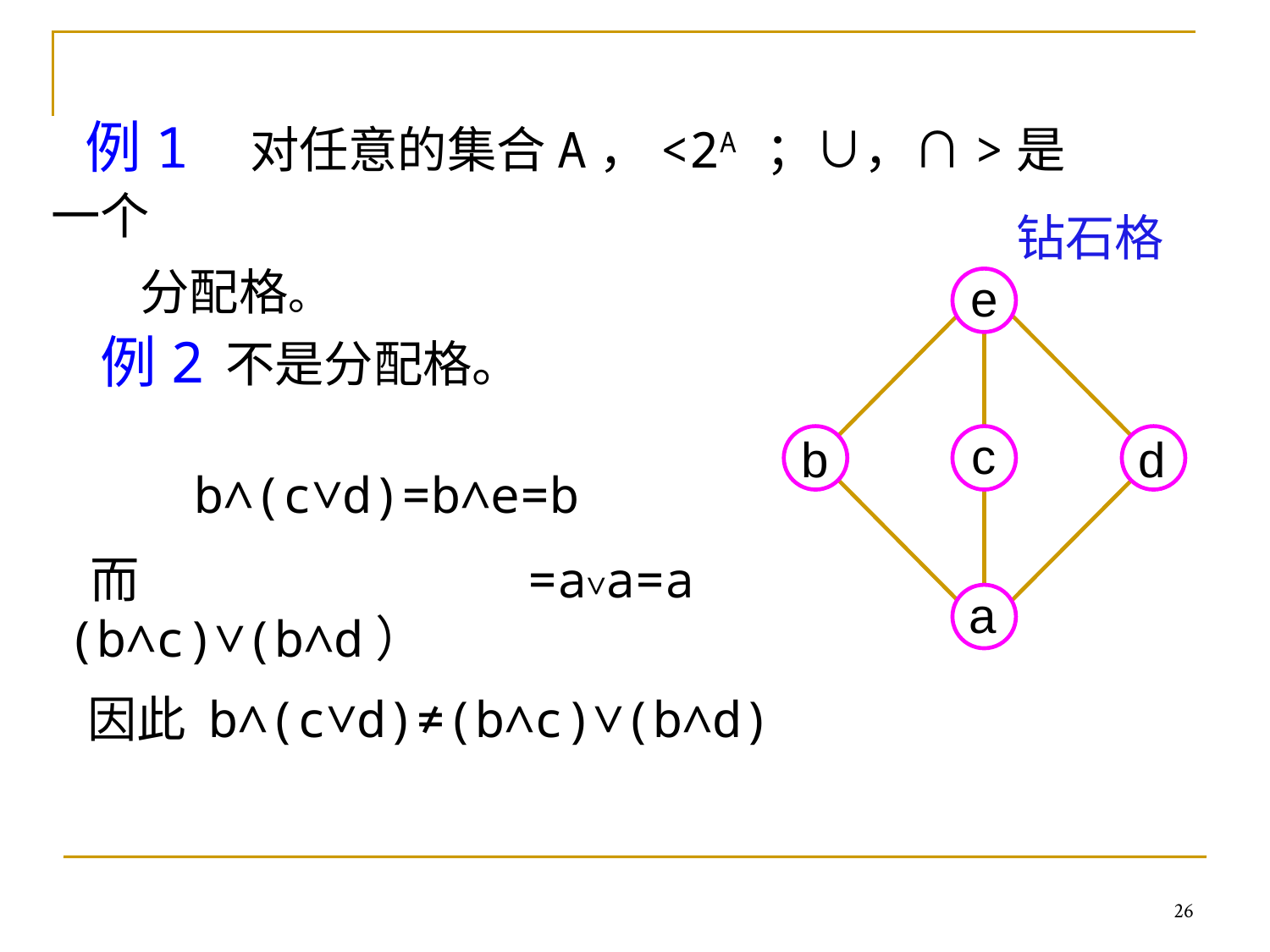

例1  对任意的集合A，<2A ；∪，∩>是一个
       分配格。
钻石格
e

b
c
d

a
例2
不是分配格。
b∧(c∨d)=b∧e=b
 而 (b∧c)∨(b∧d）
=a∨a=a
因此 b∧(c∨d)≠(b∧c)∨(b∧d)
26